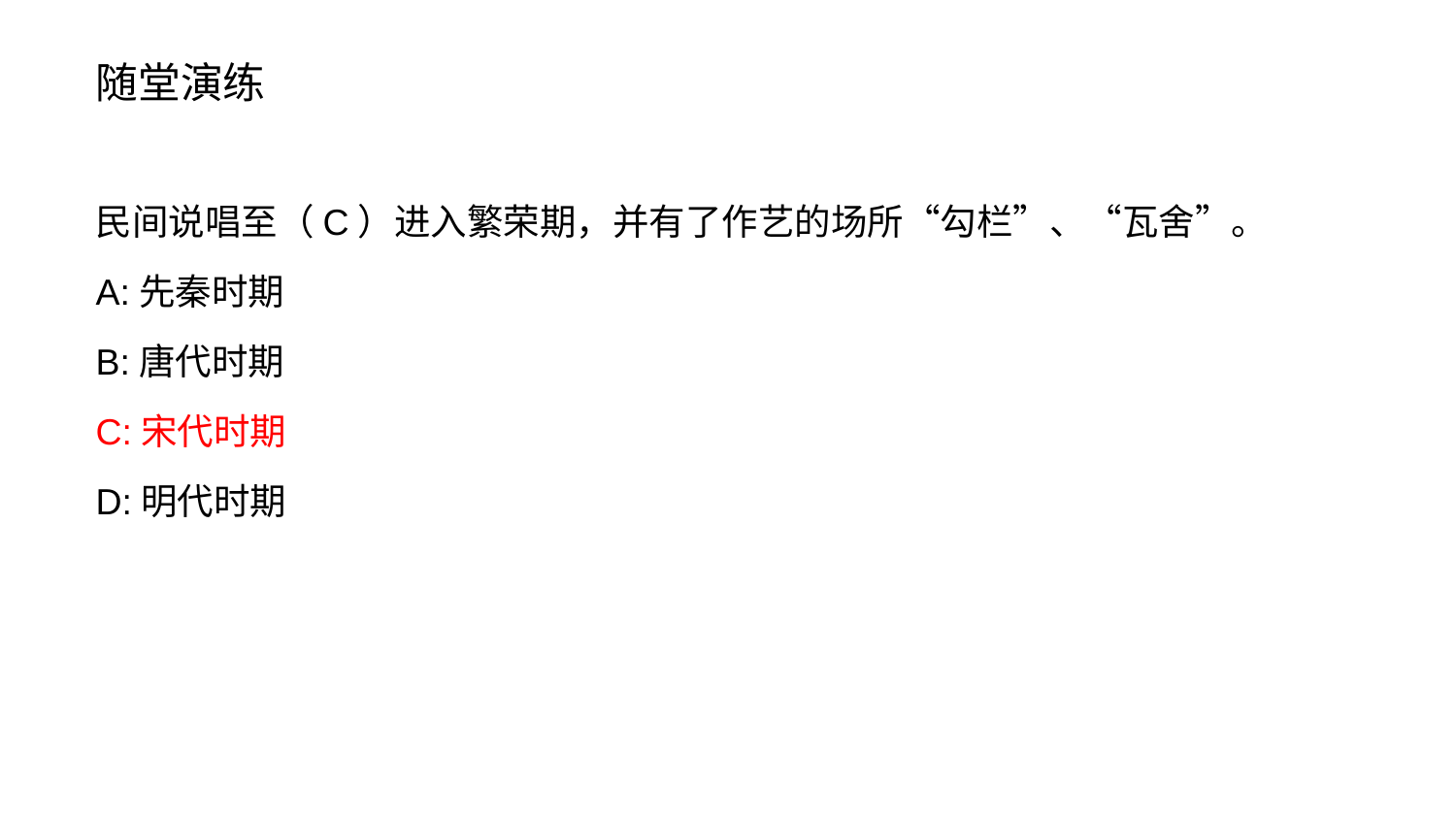

随堂演练
民间说唱至（C）进入繁荣期，并有了作艺的场所“勾栏”、“瓦舍”。
A:先秦时期
B:唐代时期
C:宋代时期
D:明代时期​